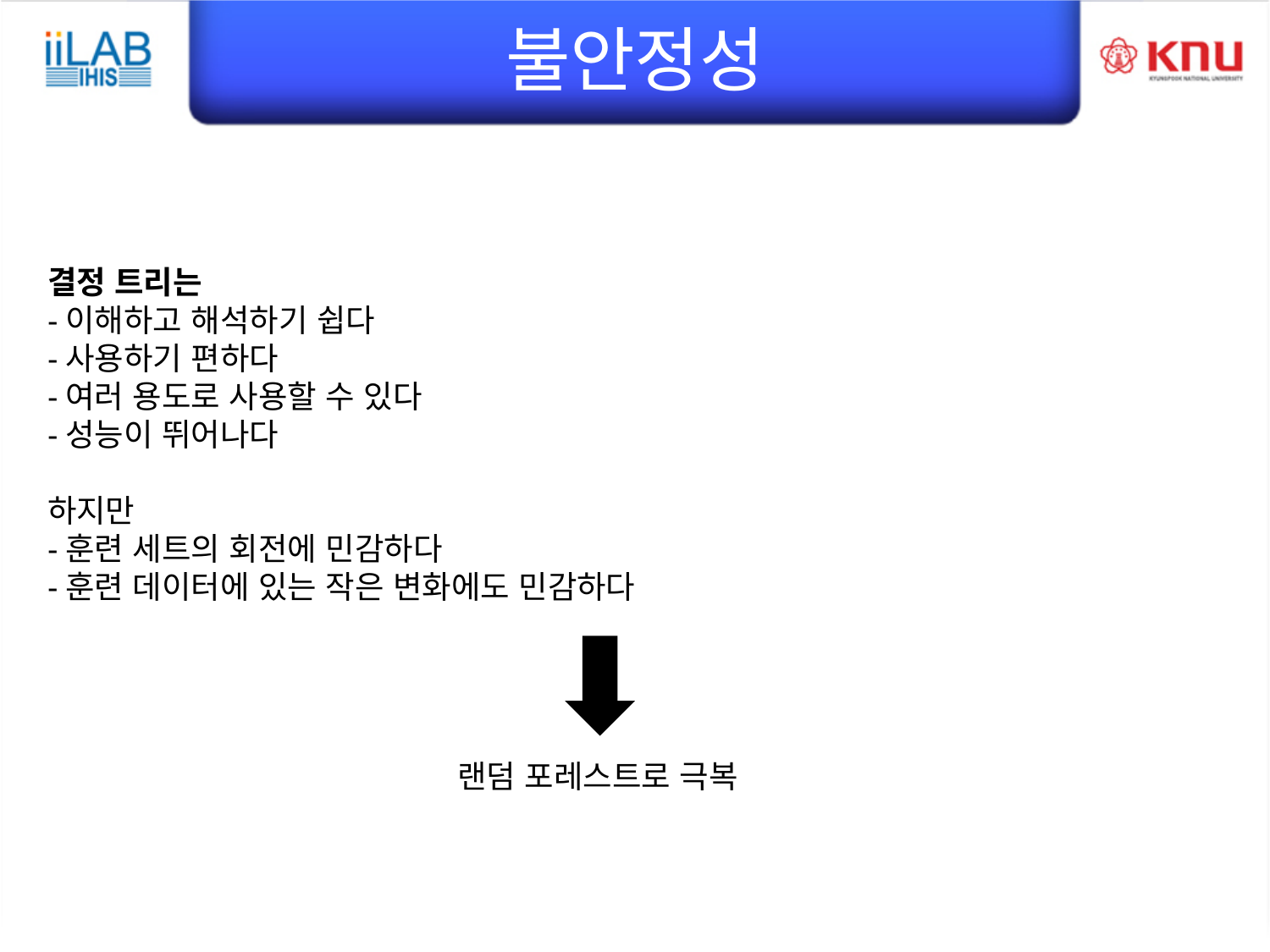

# 불안정성
결정 트리는
-이해하고 해석하기 쉽다
-사용하기 편하다
-여러 용도로 사용할 수 있다
-성능이 뛰어나다

하지만
-훈련 세트의 회전에 민감하다
-훈련 데이터에 있는 작은 변화에도 민감하다

랜덤 포레스트로 극복